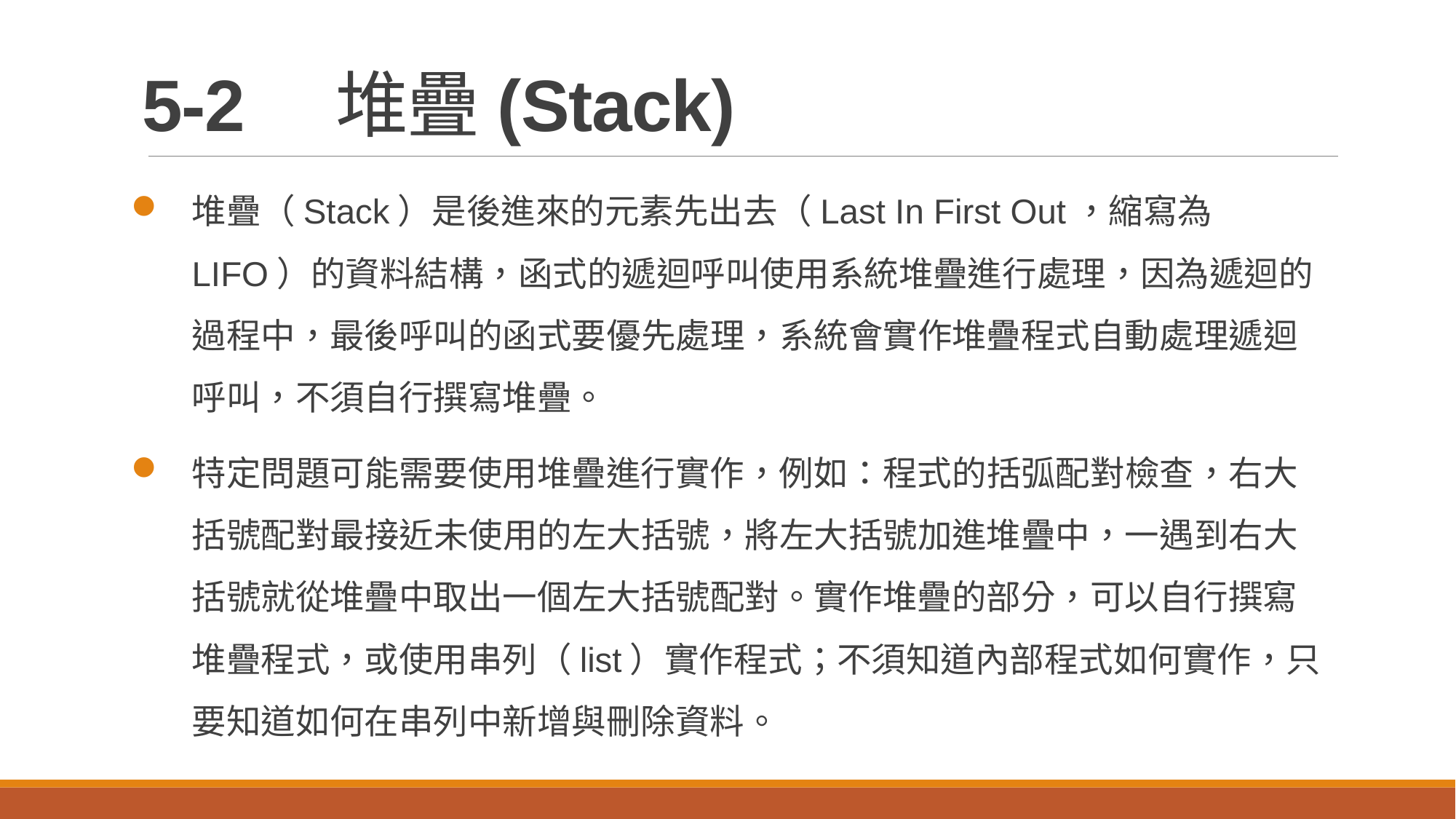

# 5-2　堆疊(Stack)
堆疊（Stack）是後進來的元素先出去（Last In First Out，縮寫為LIFO）的資料結構，函式的遞迴呼叫使用系統堆疊進行處理，因為遞迴的過程中，最後呼叫的函式要優先處理，系統會實作堆疊程式自動處理遞迴呼叫，不須自行撰寫堆疊。
特定問題可能需要使用堆疊進行實作，例如：程式的括弧配對檢查，右大括號配對最接近未使用的左大括號，將左大括號加進堆疊中，一遇到右大括號就從堆疊中取出一個左大括號配對。實作堆疊的部分，可以自行撰寫堆疊程式，或使用串列（list）實作程式；不須知道內部程式如何實作，只要知道如何在串列中新增與刪除資料。